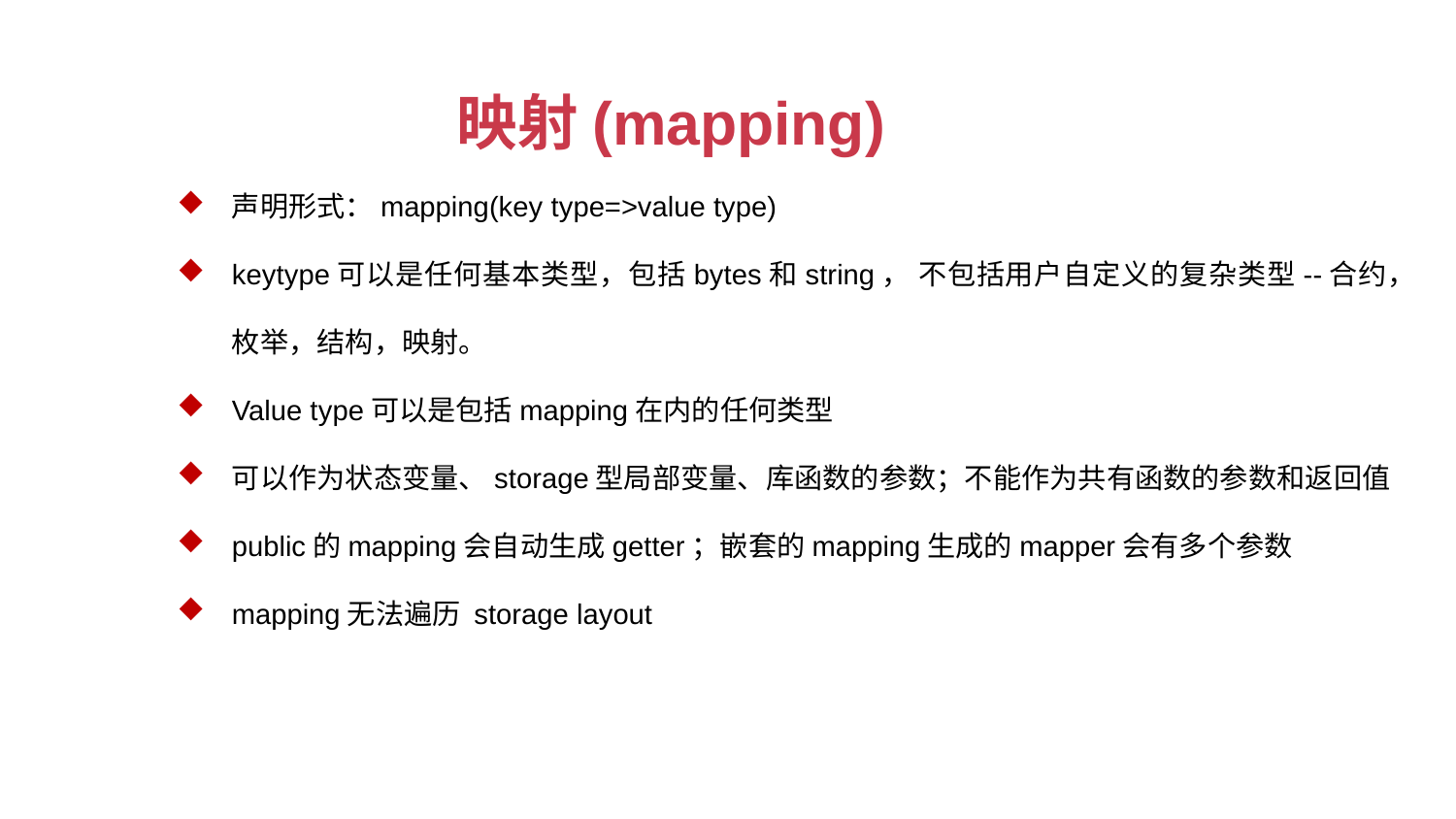

映射(mapping)
声明形式：mapping(key type=>value type)
keytype可以是任何基本类型，包括bytes和string， 不包括用户自定义的复杂类型--合约，枚举，结构，映射。
Value type可以是包括mapping在内的任何类型
可以作为状态变量、storage型局部变量、库函数的参数；不能作为共有函数的参数和返回值
public的mapping会自动生成getter；嵌套的mapping生成的mapper会有多个参数
mapping无法遍历 storage layout